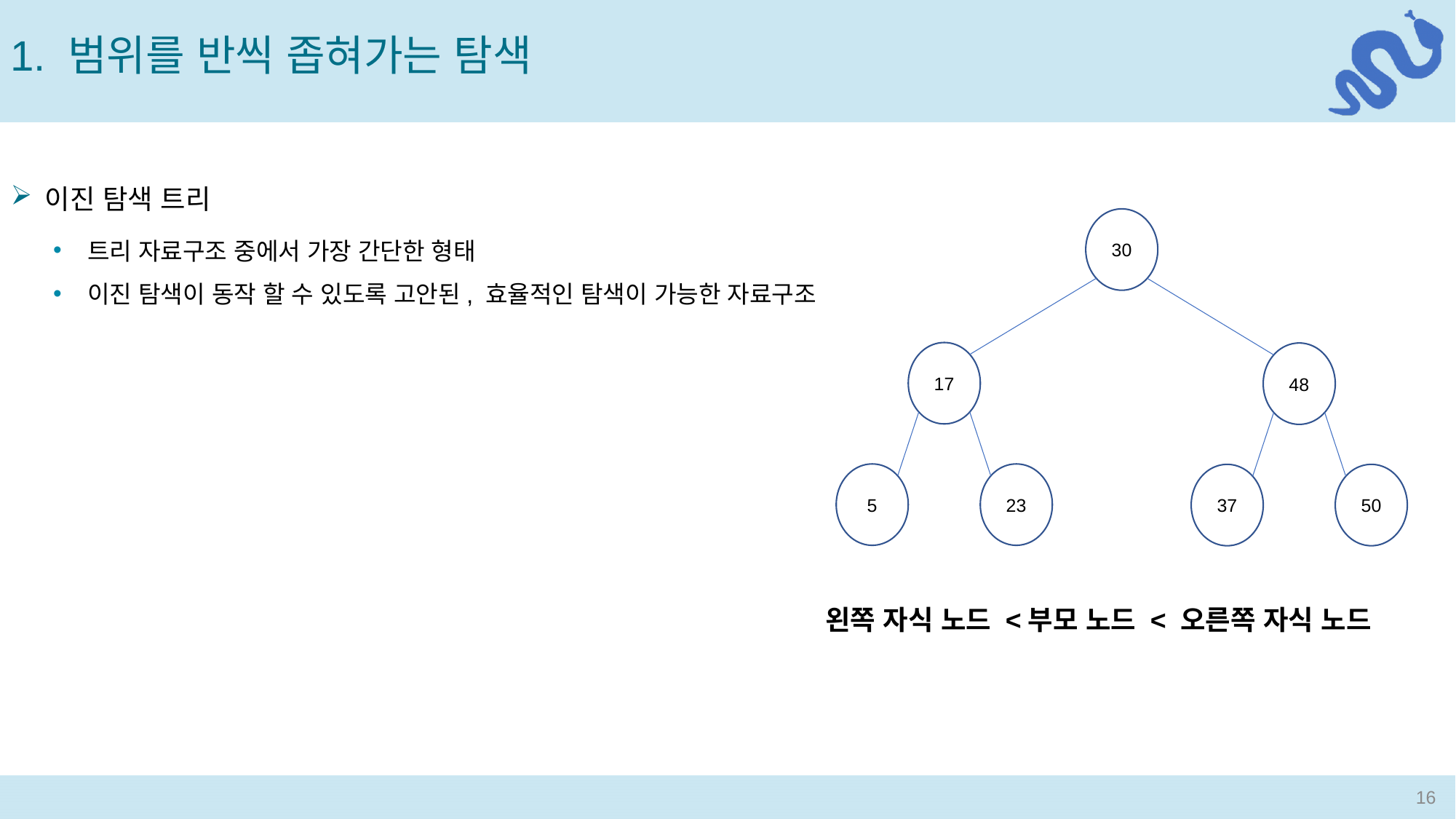

1. 범위를 반씩 좁혀가는 탐색
이진 탐색 트리
30
17
48
5
23
37
50
트리 자료구조 중에서 가장 간단한 형태
이진 탐색이 동작 할 수 있도록 고안된, 효율적인 탐색이 가능한 자료구조
왼쪽 자식 노드 <부모 노드 < 오른쪽 자식 노드
16